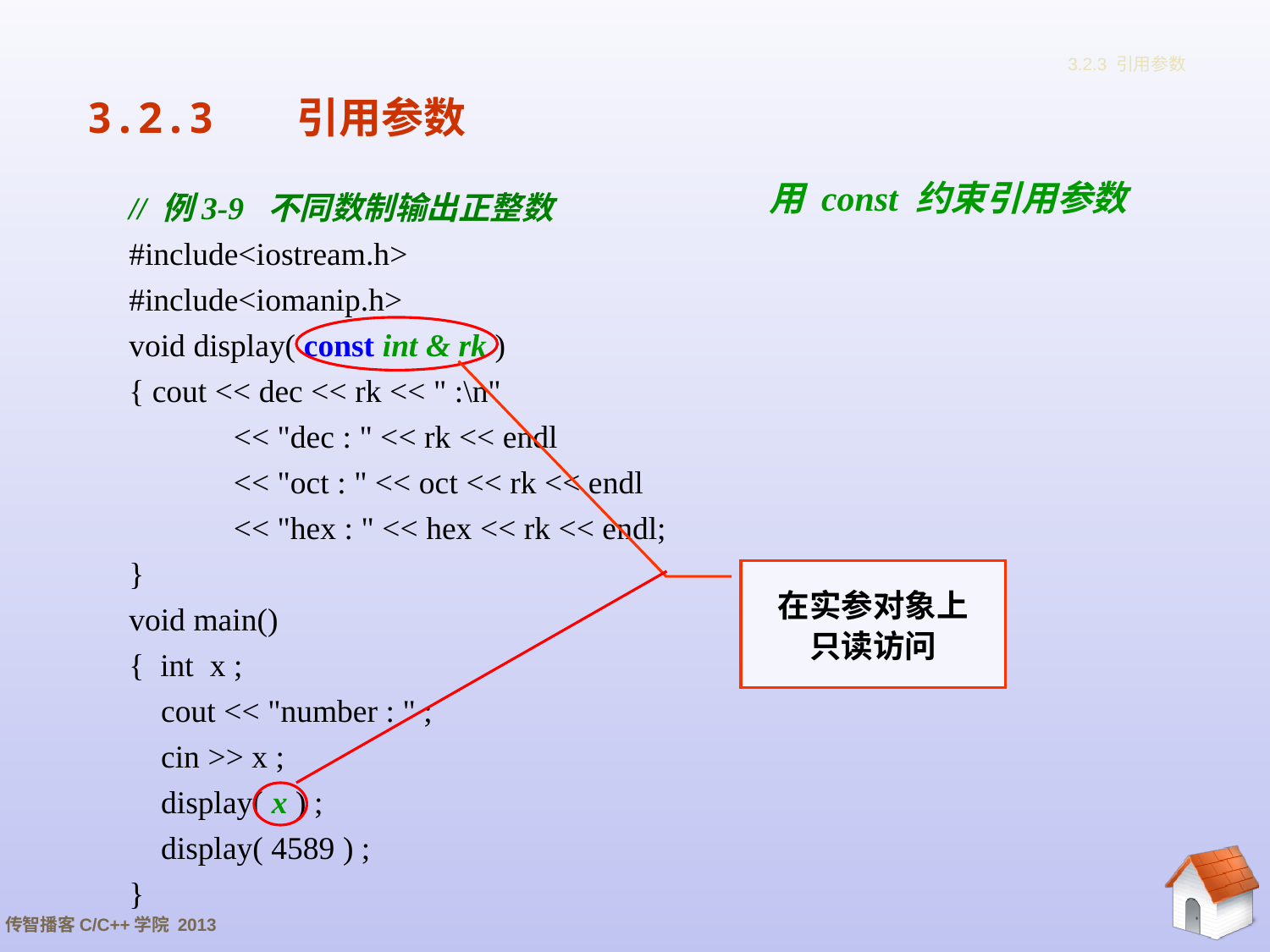

# 3.2.3 引用参数
3.2.3	 引用参数
用 const 约束引用参数
// 例3-9  不同数制输出正整数
#include<iostream.h>
#include<iomanip.h>
void display( const int & rk )
{ cout << dec << rk << " :\n"
             << "dec : " << rk << endl
             << "oct : " << oct << rk << endl
             << "hex : " << hex << rk << endl;
}
void main()
{  int  x ;
    cout << "number : " ;
    cin >> x ;
    display( x ) ;
    display( 4589 ) ;
}

在实参对象上
只读访问